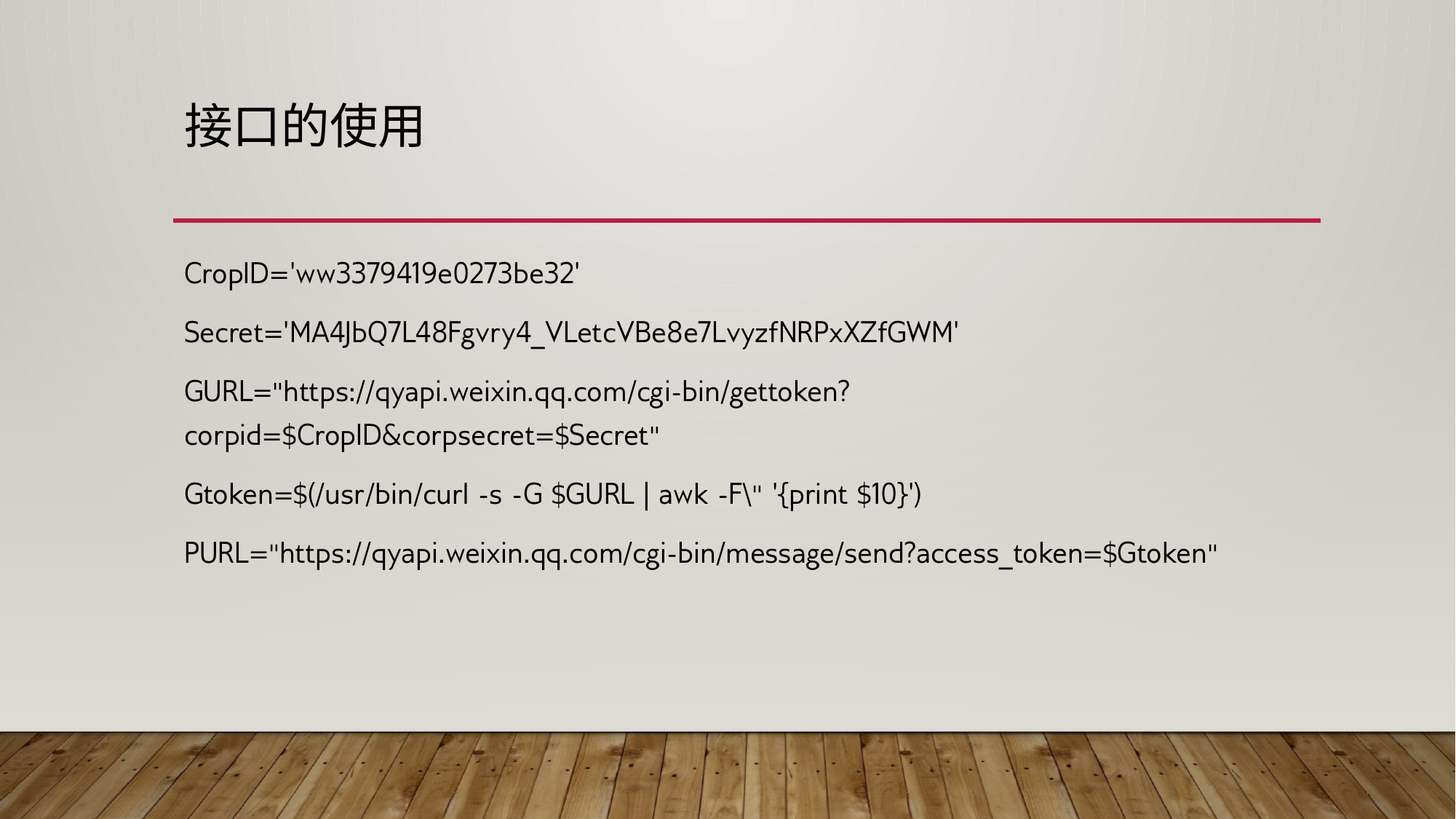

# 接口的使用
CropID='ww3379419e0273be32'
Secret='MA4JbQ7L48Fgvry4_VLetcVBe8e7LvyzfNRPxXZfGWM'
GURL="https://qyapi.weixin.qq.com/cgi-bin/gettoken?corpid=$CropID&corpsecret=$Secret"
Gtoken=$(/usr/bin/curl -s -G $GURL | awk -F\" '{print $10}')
PURL="https://qyapi.weixin.qq.com/cgi-bin/message/send?access_token=$Gtoken"